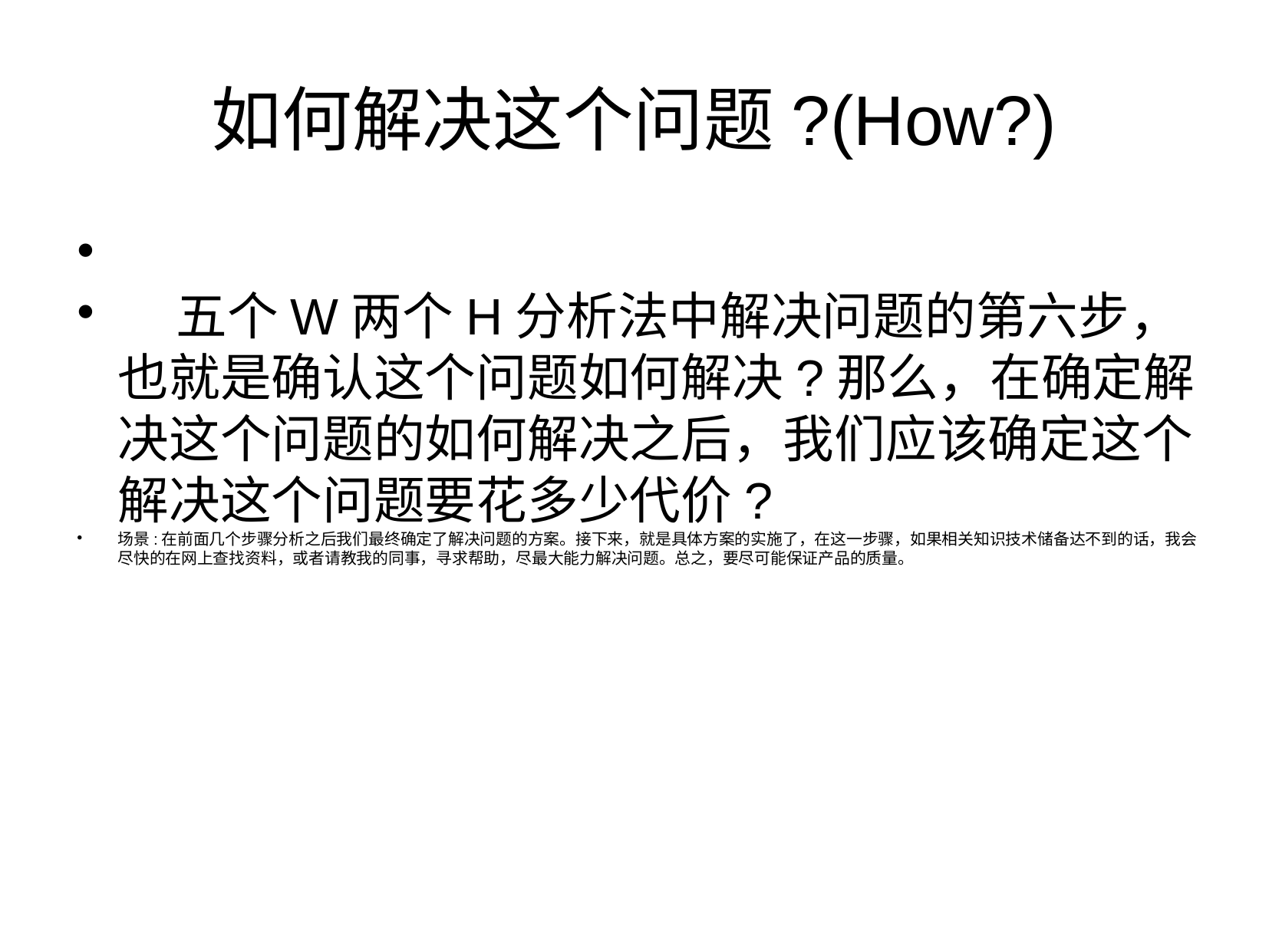

如何解决这个问题?(How?)

    五个W两个H分析法中解决问题的第六步，也就是确认这个问题如何解决?那么，在确定解决这个问题的如何解决之后，我们应该确定这个解决这个问题要花多少代价?
场景:在前面几个步骤分析之后我们最终确定了解决问题的方案。接下来，就是具体方案的实施了，在这一步骤，如果相关知识技术储备达不到的话，我会尽快的在网上查找资料，或者请教我的同事，寻求帮助，尽最大能力解决问题。总之，要尽可能保证产品的质量。